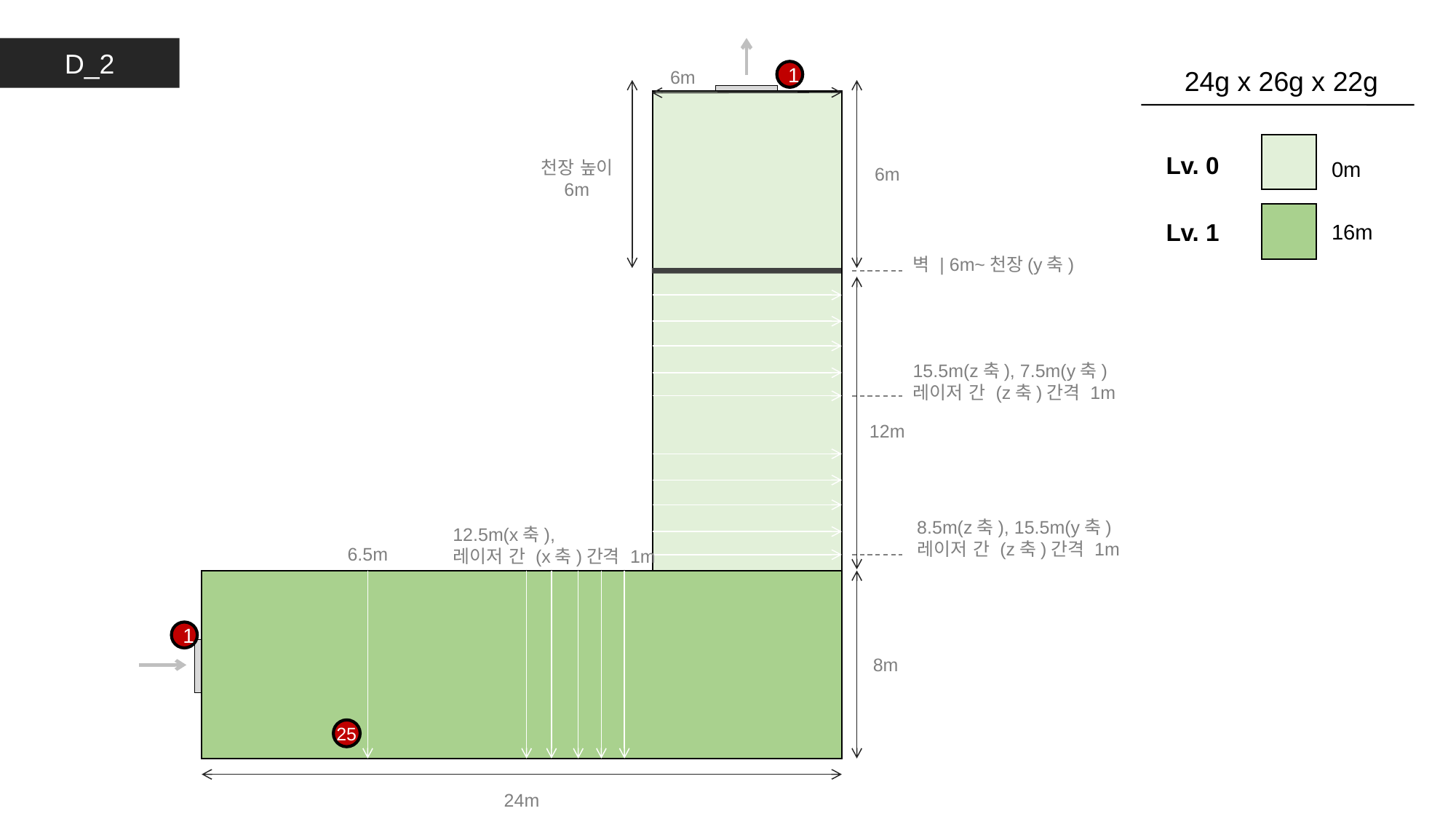

D_2
24g x 26g x 22g
6m
1

Lv. 0
0m
천장 높이
6m
6m

Lv. 1
16m
벽 | 6m~천장(y축)

15.5m(z축), 7.5m(y축)
레이저 간 (z축)간격 1m
12m
8.5m(z축), 15.5m(y축)
레이저 간 (z축)간격 1m
12.5m(x축),
레이저 간 (x축)간격 1m
6.5m

1
8m

25

24m